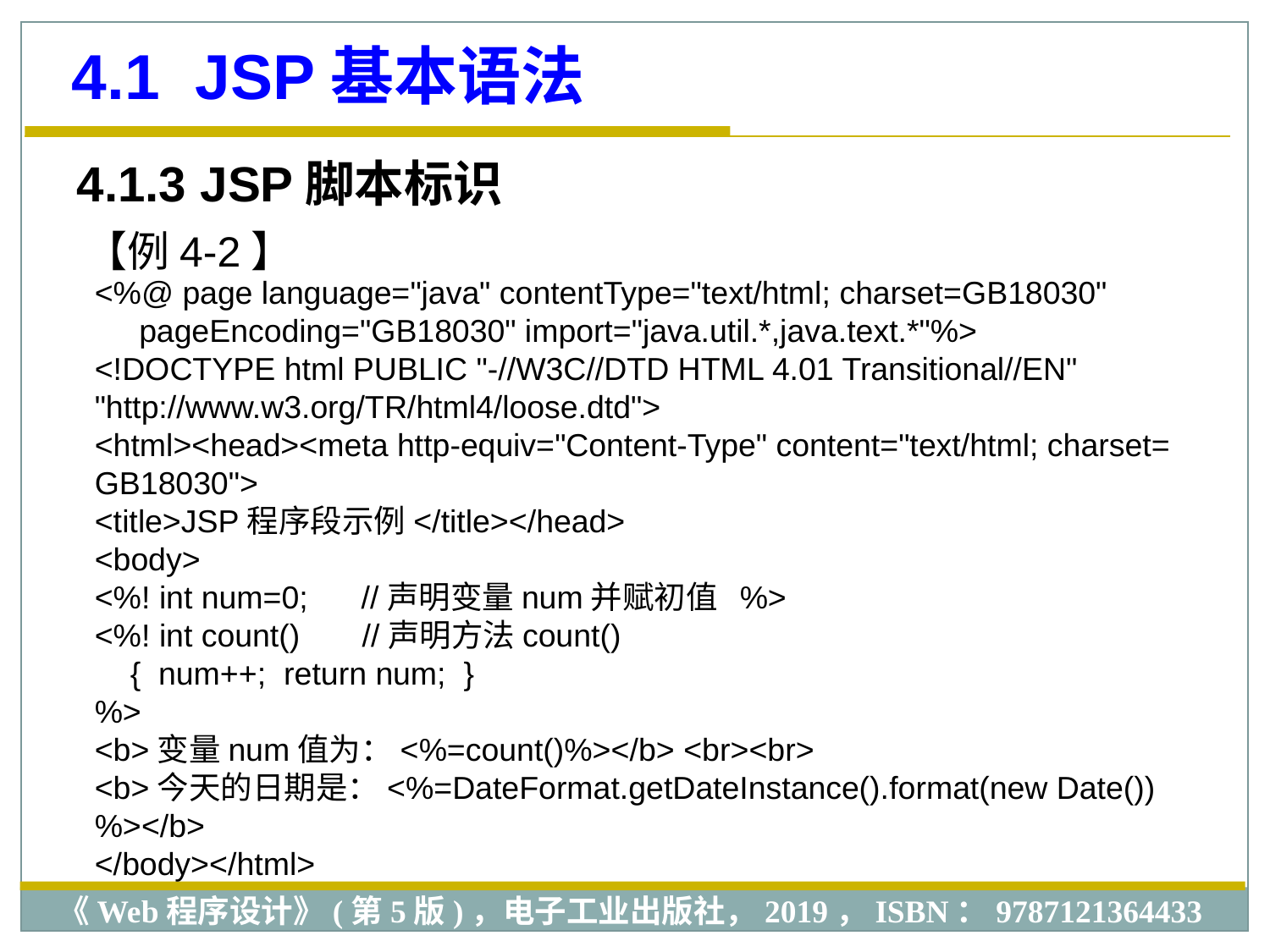

4.1  JSP基本语法
4.1.3 JSP脚本标识
【例4-2】
<%@ page language="java" contentType="text/html; charset=GB18030"
     pageEncoding="GB18030" import="java.util.*,java.text.*"%>
<!DOCTYPE html PUBLIC "-//W3C//DTD HTML 4.01 Transitional//EN"
"http://www.w3.org/TR/html4/loose.dtd">
<html><head><meta http-equiv="Content-Type" content="text/html; charset= GB18030">
<title>JSP程序段示例</title></head>
<body>
<%! int num=0;      //声明变量num并赋初值  %>
<%! int count()       //声明方法count()
    {  num++;  return num;  }
%>
<b>变量num值为：<%=count()%></b> <br><br>
<b>今天的日期是：<%=DateFormat.getDateInstance().format(new Date()) %></b>
</body></html>